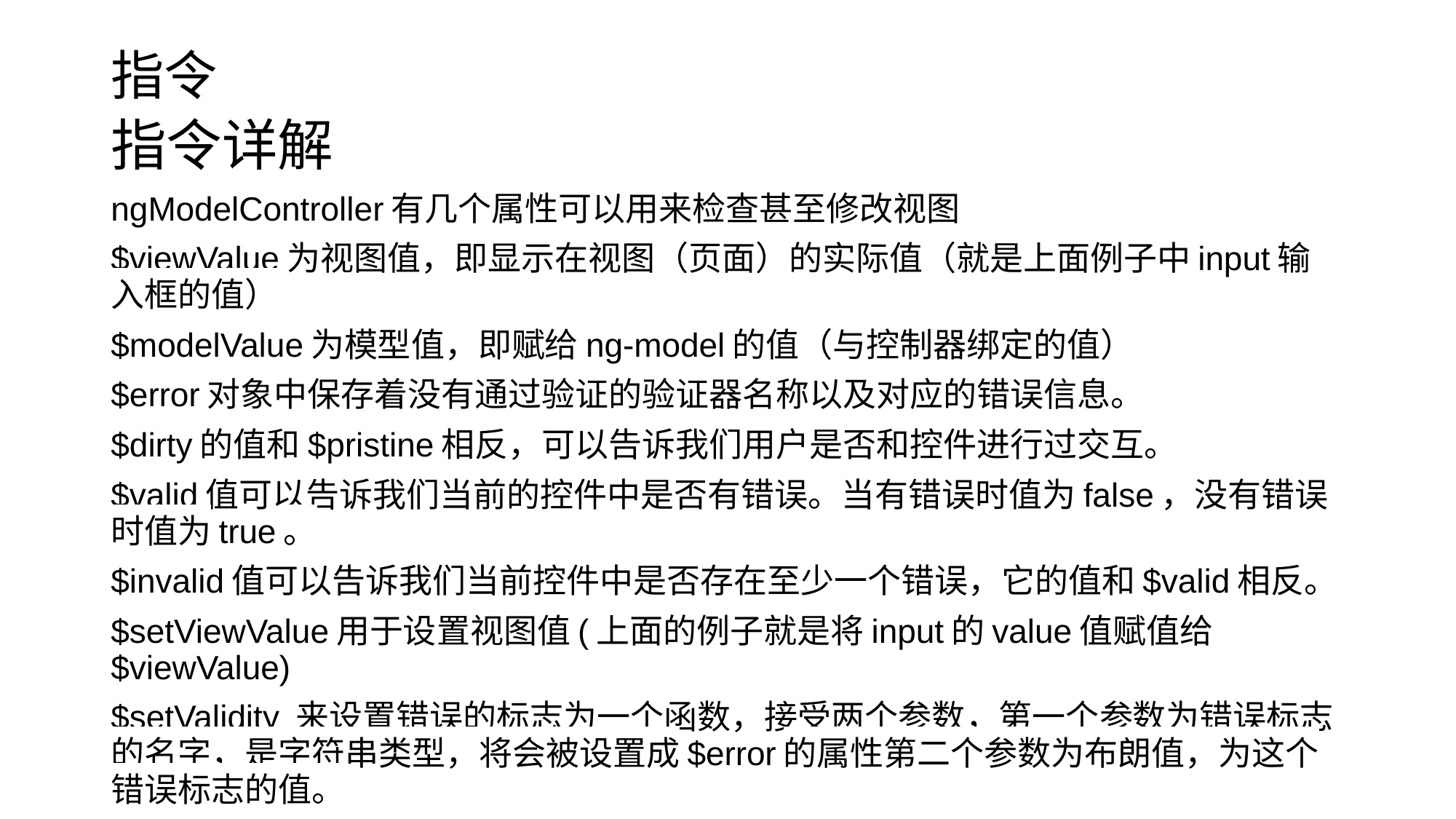

# 指令
指令详解
ngModelController有几个属性可以用来检查甚至修改视图
$viewValue为视图值，即显示在视图（页面）的实际值（就是上面例子中input输入框的值）
$modelValue为模型值，即赋给ng-model的值（与控制器绑定的值）
$error对象中保存着没有通过验证的验证器名称以及对应的错误信息。
$dirty的值和$pristine相反，可以告诉我们用户是否和控件进行过交互。
$valid值可以告诉我们当前的控件中是否有错误。当有错误时值为false，没有错误时值为true。
$invalid值可以告诉我们当前控件中是否存在至少一个错误，它的值和$valid相反。
$setViewValue用于设置视图值(上面的例子就是将input的value值赋值给$viewValue)
$setValidity 来设置错误的标志为一个函数，接受两个参数，第一个参数为错误标志的名字，是字符串类型，将会被设置成$error的属性第二个参数为布朗值，为这个错误标志的值。